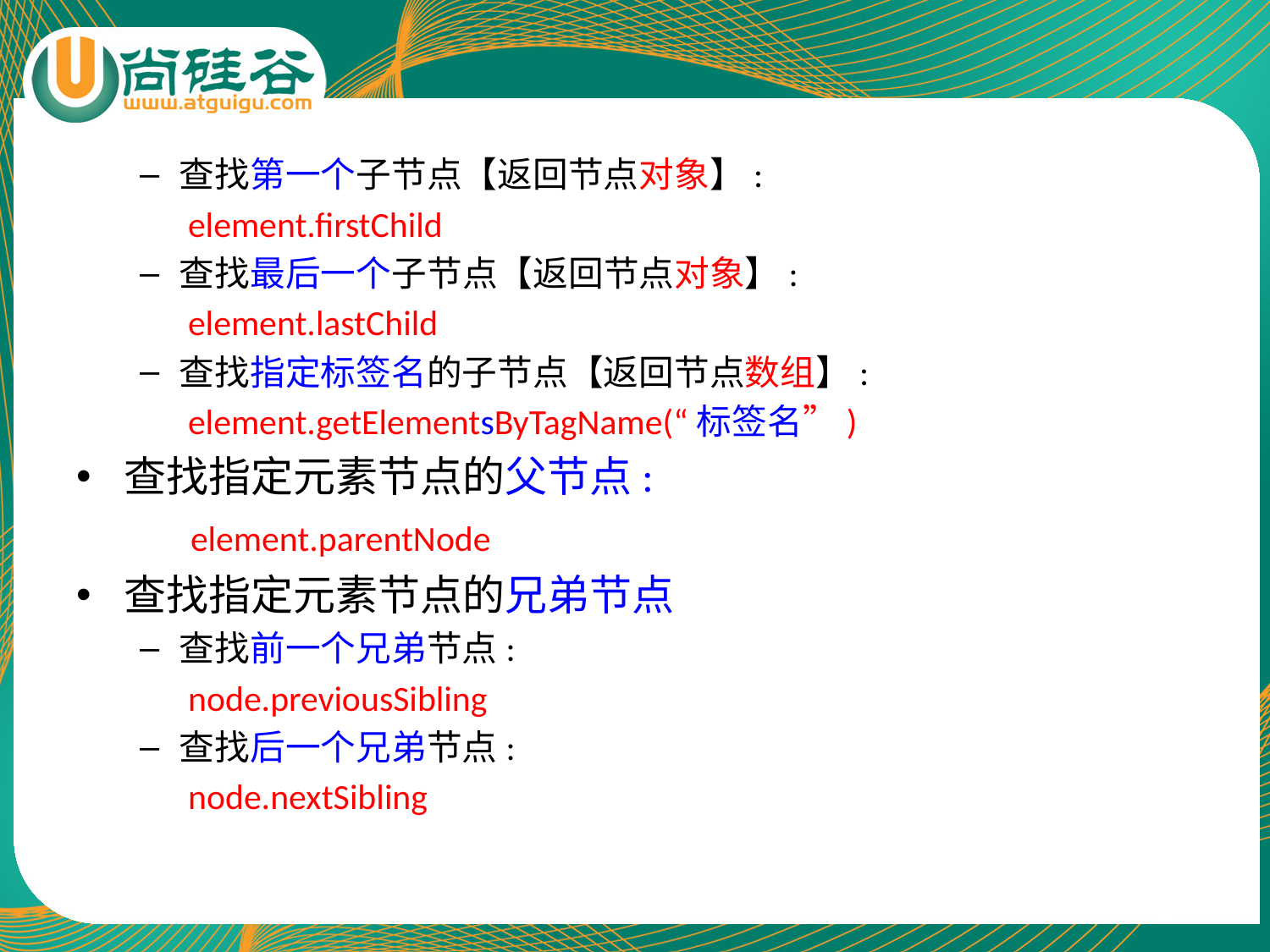

查找第一个子节点【返回节点对象】:
      element.firstChild
查找最后一个子节点【返回节点对象】:
      element.lastChild
查找指定标签名的子节点【返回节点数组】:
      element.getElementsByTagName(“标签名”)
查找指定元素节点的父节点:
            element.parentNode
查找指定元素节点的兄弟节点
查找前一个兄弟节点:
      node.previousSibling
查找后一个兄弟节点:
      node.nextSibling